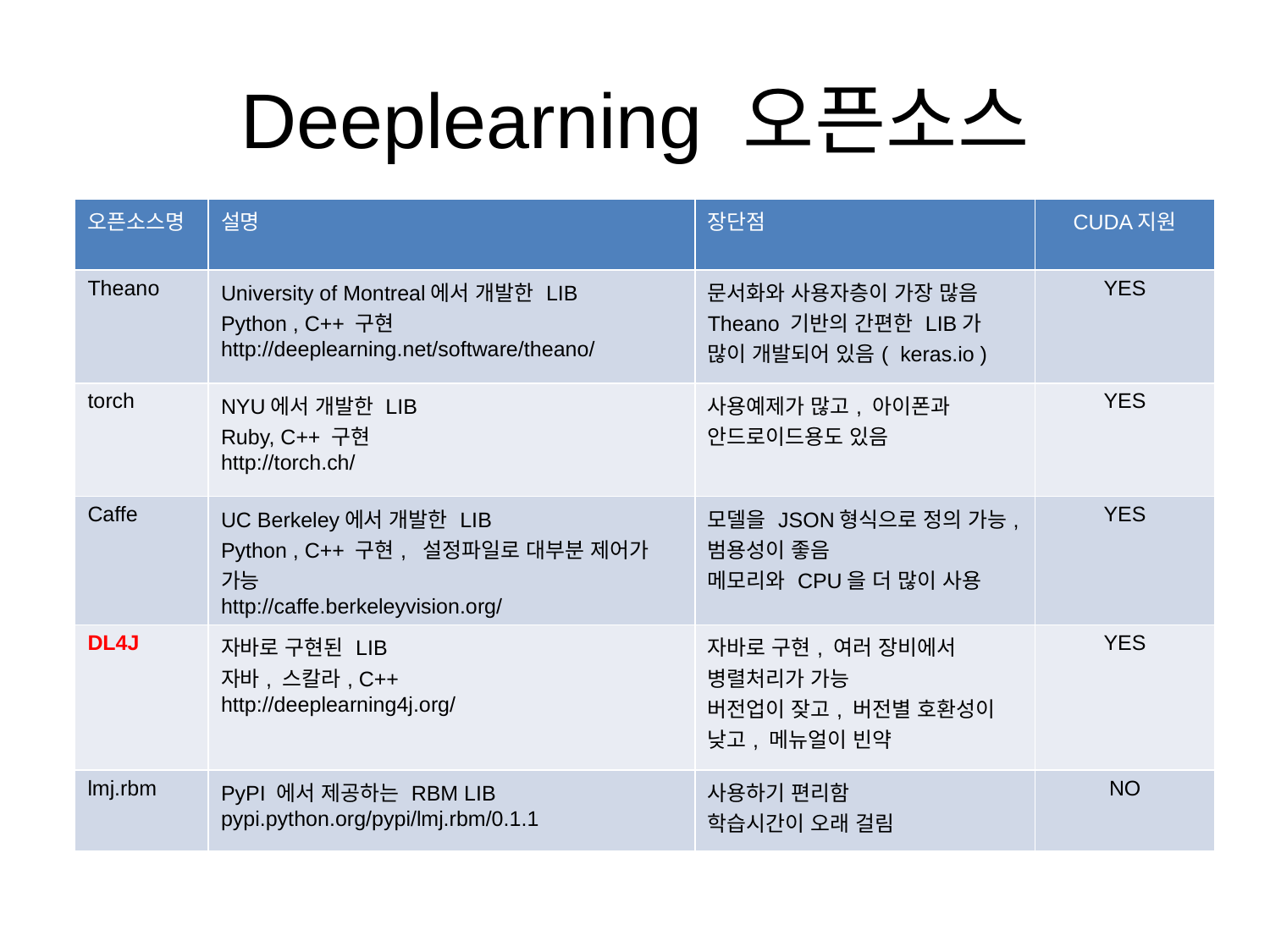

# Deeplearning 오픈소스
| 오픈소스명 | 설명 | 장단점 | CUDA지원 |
| --- | --- | --- | --- |
| Theano | University of Montreal에서 개발한 LIB Python , C++ 구현 http://deeplearning.net/software/theano/ | 문서화와 사용자층이 가장 많음 Theano 기반의 간편한 LIB가 많이 개발되어 있음( keras.io ) | YES |
| torch | NYU에서 개발한 LIB Ruby, C++ 구현 http://torch.ch/ | 사용예제가 많고, 아이폰과 안드로이드용도 있음 | YES |
| Caffe | UC Berkeley에서 개발한 LIB Python , C++ 구현, 설정파일로 대부분 제어가 가능 http://caffe.berkeleyvision.org/ | 모델을 JSON형식으로 정의 가능, 범용성이 좋음 메모리와 CPU을 더 많이 사용 | YES |
| DL4J | 자바로 구현된 LIB 자바, 스칼라, C++ http://deeplearning4j.org/ | 자바로 구현, 여러 장비에서 병렬처리가 가능 버전업이 잦고, 버전별 호환성이 낮고, 메뉴얼이 빈약 | YES |
| lmj.rbm | PyPI 에서 제공하는 RBM LIB pypi.python.org/pypi/lmj.rbm/0.1.1 | 사용하기 편리함 학습시간이 오래 걸림 | NO |